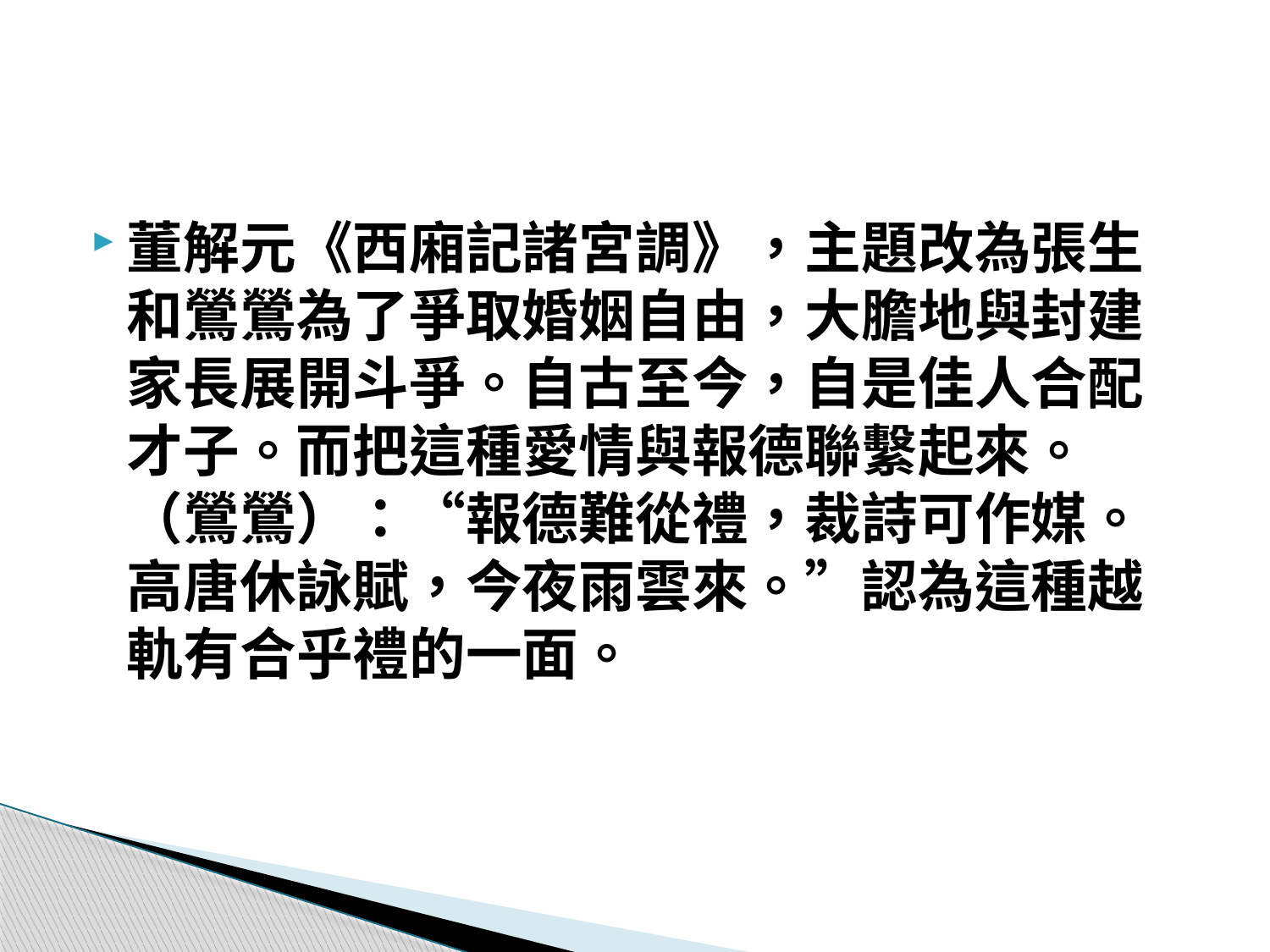

#
董解元《西廂記諸宮調》，主題改為張生和鶯鶯為了爭取婚姻自由，大膽地與封建家長展開斗爭。自古至今，自是佳人合配才子。而把這種愛情與報德聯繫起來。（鶯鶯）：“報德難從禮，裁詩可作媒。高唐休詠賦，今夜雨雲來。”認為這種越軌有合乎禮的一面。